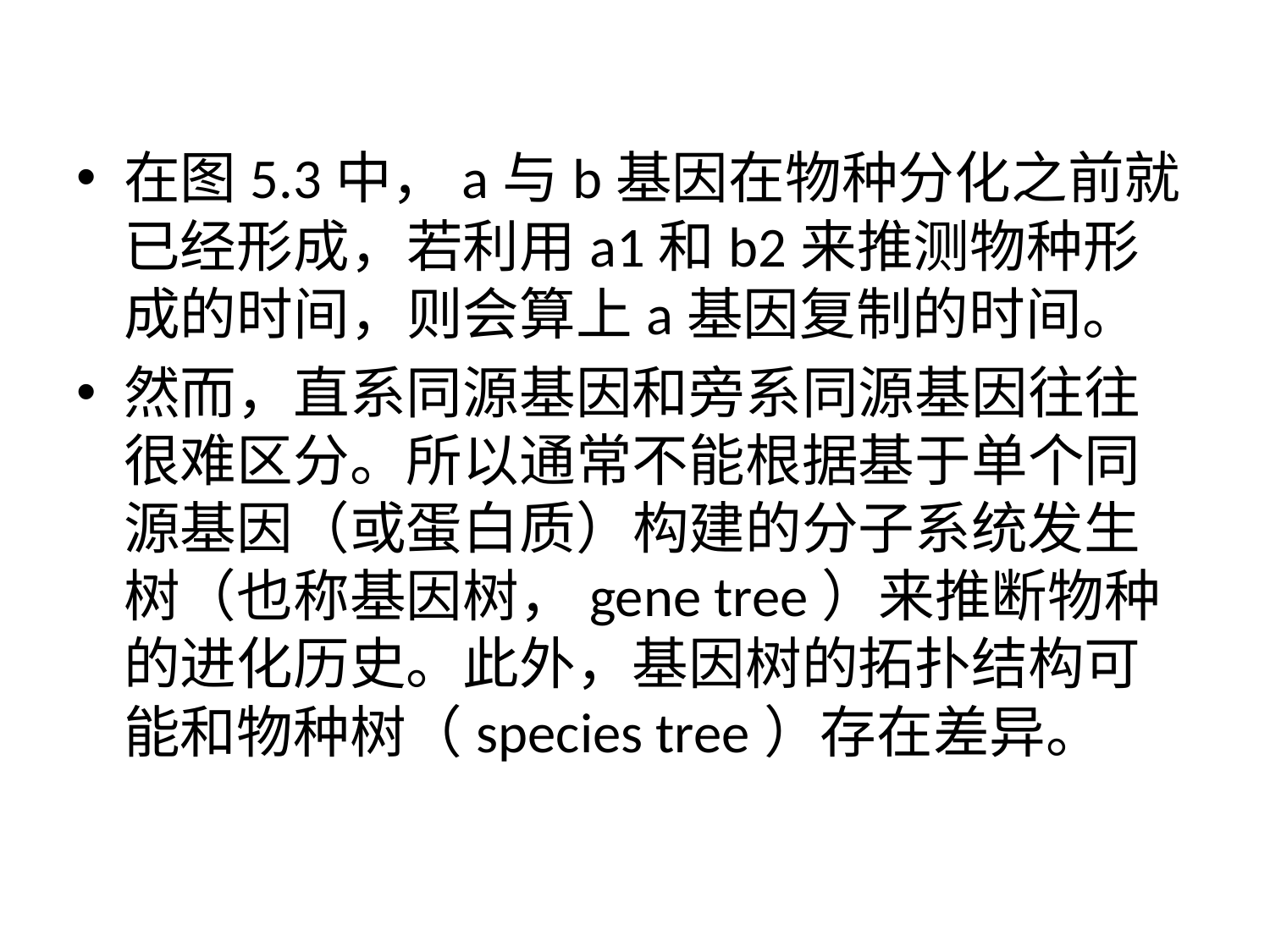

在图5.3中，a与b基因在物种分化之前就已经形成，若利用a1和b2来推测物种形成的时间，则会算上a基因复制的时间。
然而，直系同源基因和旁系同源基因往往很难区分。所以通常不能根据基于单个同源基因（或蛋白质）构建的分子系统发生树（也称基因树，gene tree）来推断物种的进化历史。此外，基因树的拓扑结构可能和物种树（species tree）存在差异。